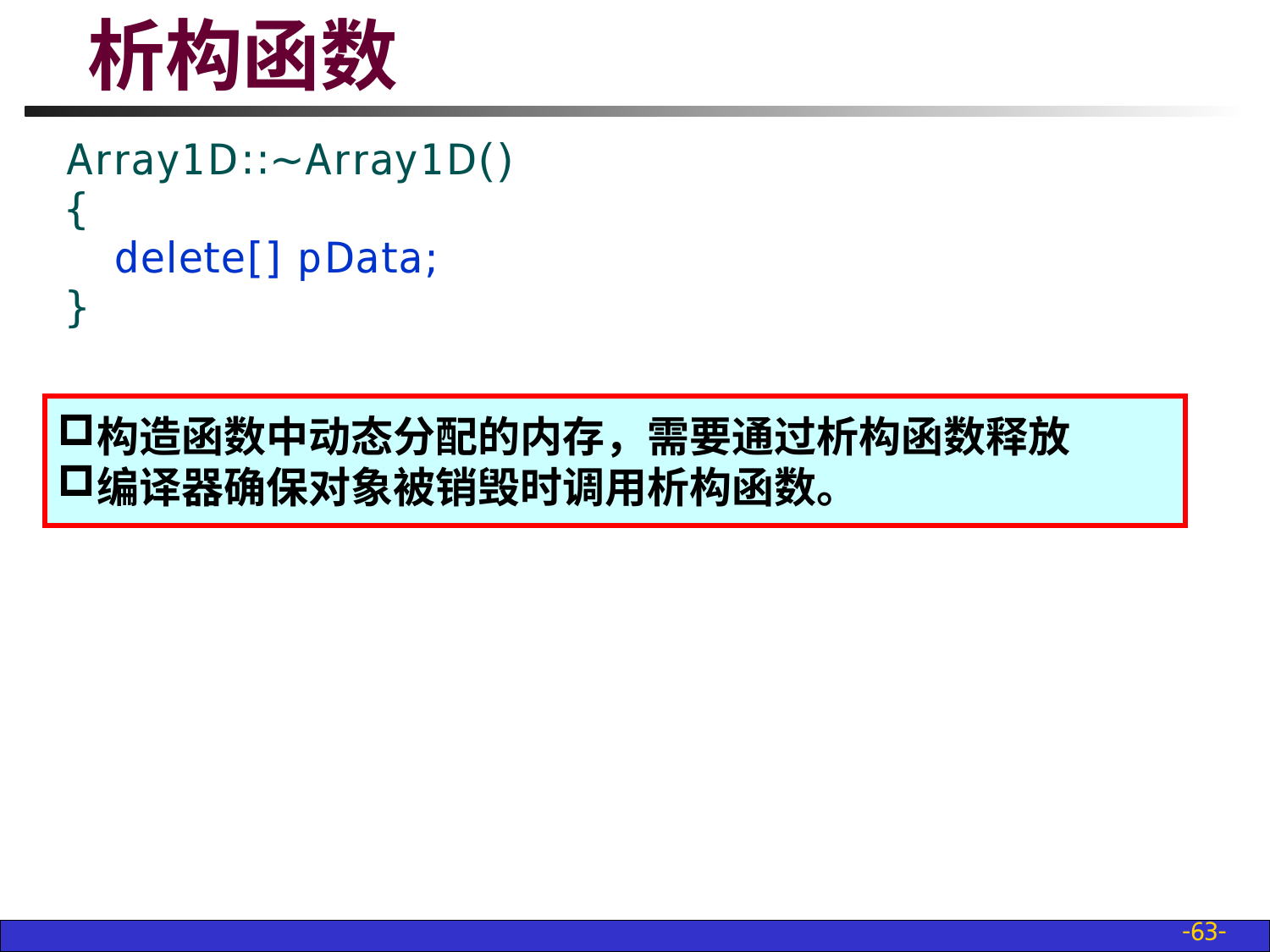

# 析构函数
Array1D::~Array1D()
{
	delete[] pData;
}
构造函数中动态分配的内存，需要通过析构函数释放
编译器确保对象被销毁时调用析构函数。
-63-